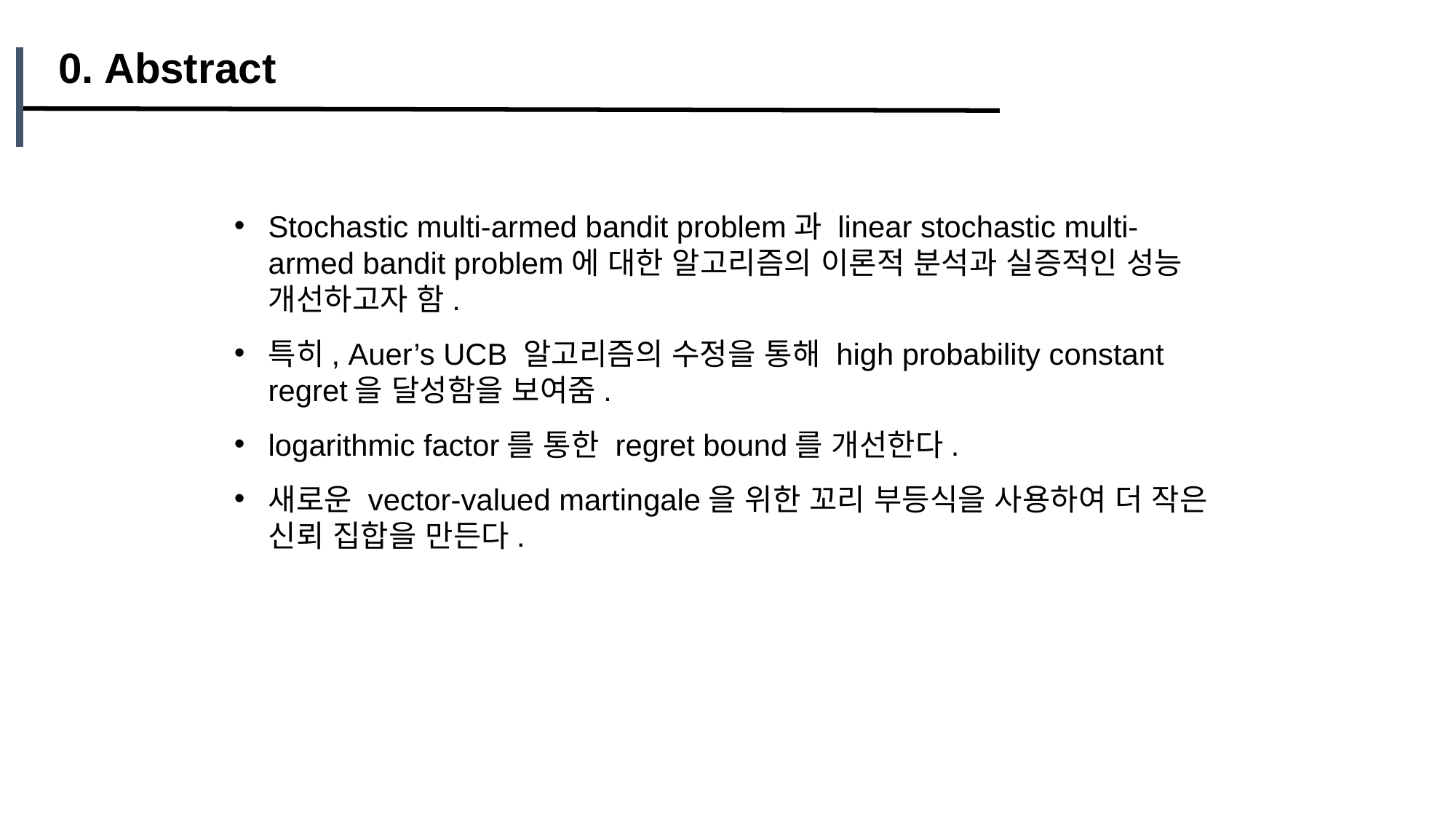

0. Abstract

Stochastic multi-armed bandit problem과 linear stochastic multi-armed bandit problem에 대한 알고리즘의 이론적 분석과 실증적인 성능 개선하고자 함.
특히, Auer’s UCB 알고리즘의 수정을 통해 high probability constant regret을 달성함을 보여줌.
logarithmic factor를 통한 regret bound를 개선한다.
새로운 vector-valued martingale을 위한 꼬리 부등식을 사용하여 더 작은 신뢰 집합을 만든다.